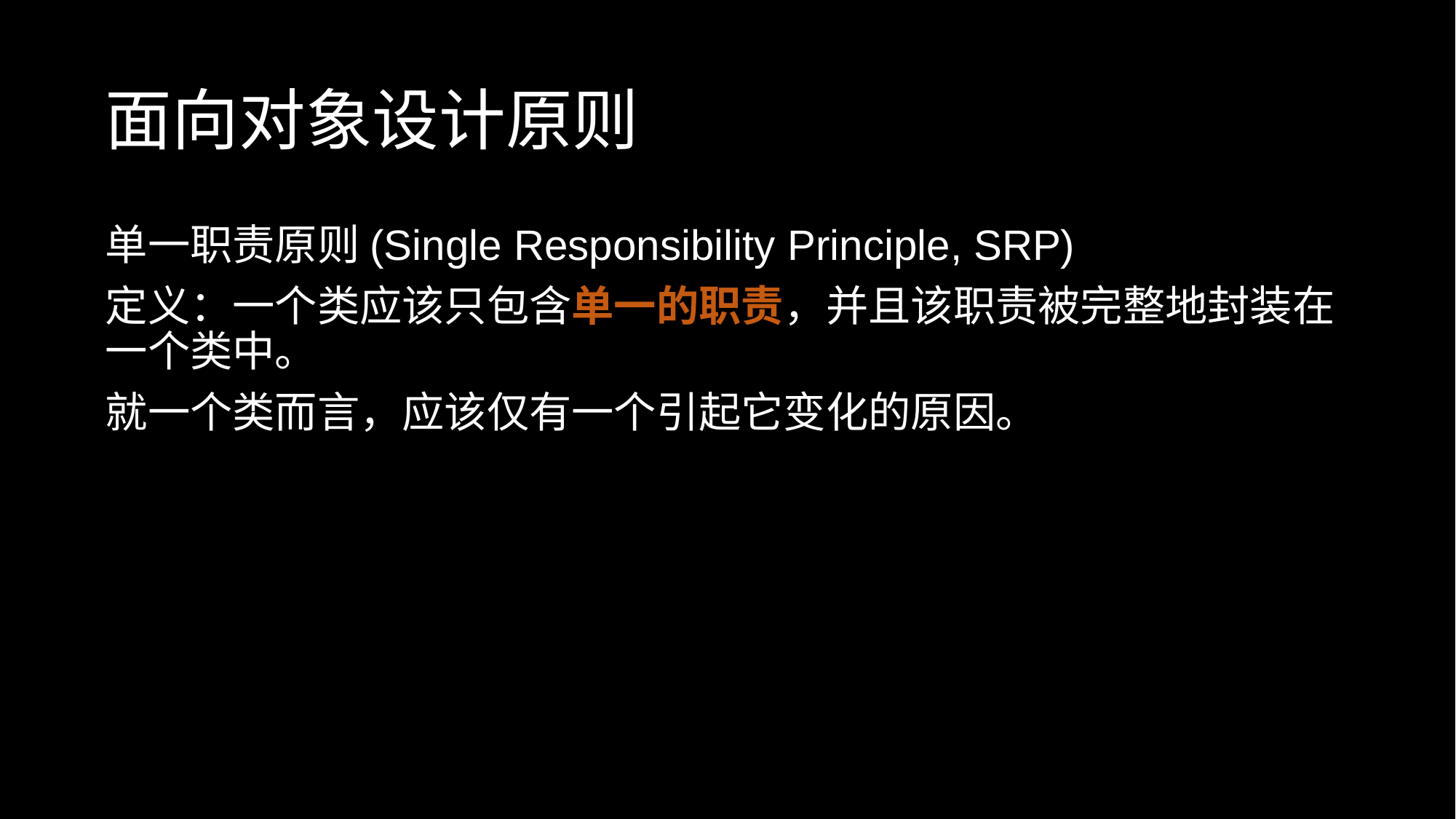

# 面向对象设计原则
单一职责原则(Single Responsibility Principle, SRP)
定义：一个类应该只包含单一的职责，并且该职责被完整地封装在一个类中。
就一个类而言，应该仅有一个引起它变化的原因。